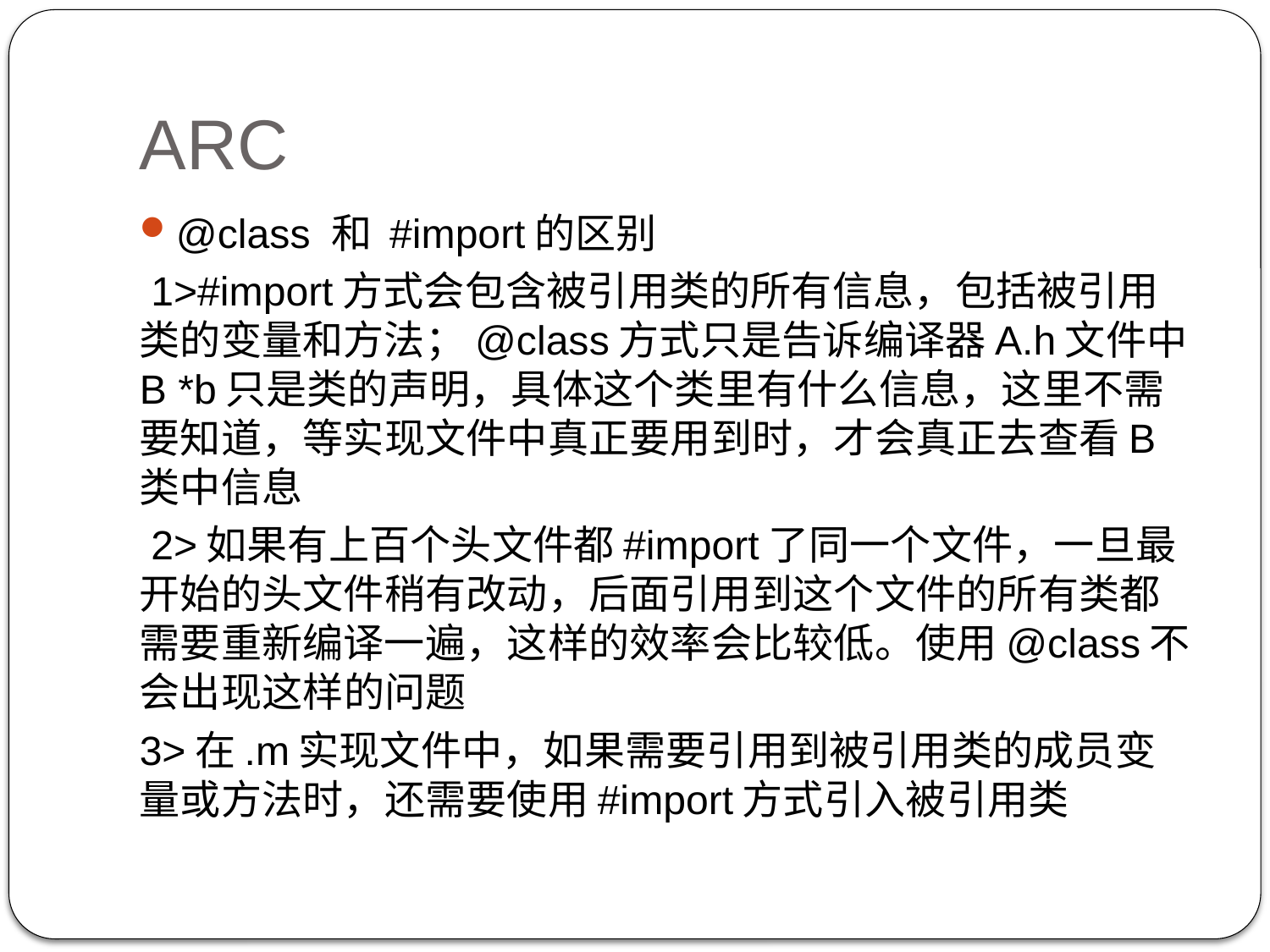

# ARC
@class 和 #import的区别
 1>#import方式会包含被引用类的所有信息，包括被引用类的变量和方法；@class方式只是告诉编译器A.h文件中B *b只是类的声明，具体这个类里有什么信息，这里不需要知道，等实现文件中真正要用到时，才会真正去查看B类中信息
 2>如果有上百个头文件都#import了同一个文件，一旦最开始的头文件稍有改动，后面引用到这个文件的所有类都需要重新编译一遍，这样的效率会比较低。使用@class不会出现这样的问题
3>在.m实现文件中，如果需要引用到被引用类的成员变量或方法时，还需要使用#import方式引入被引用类